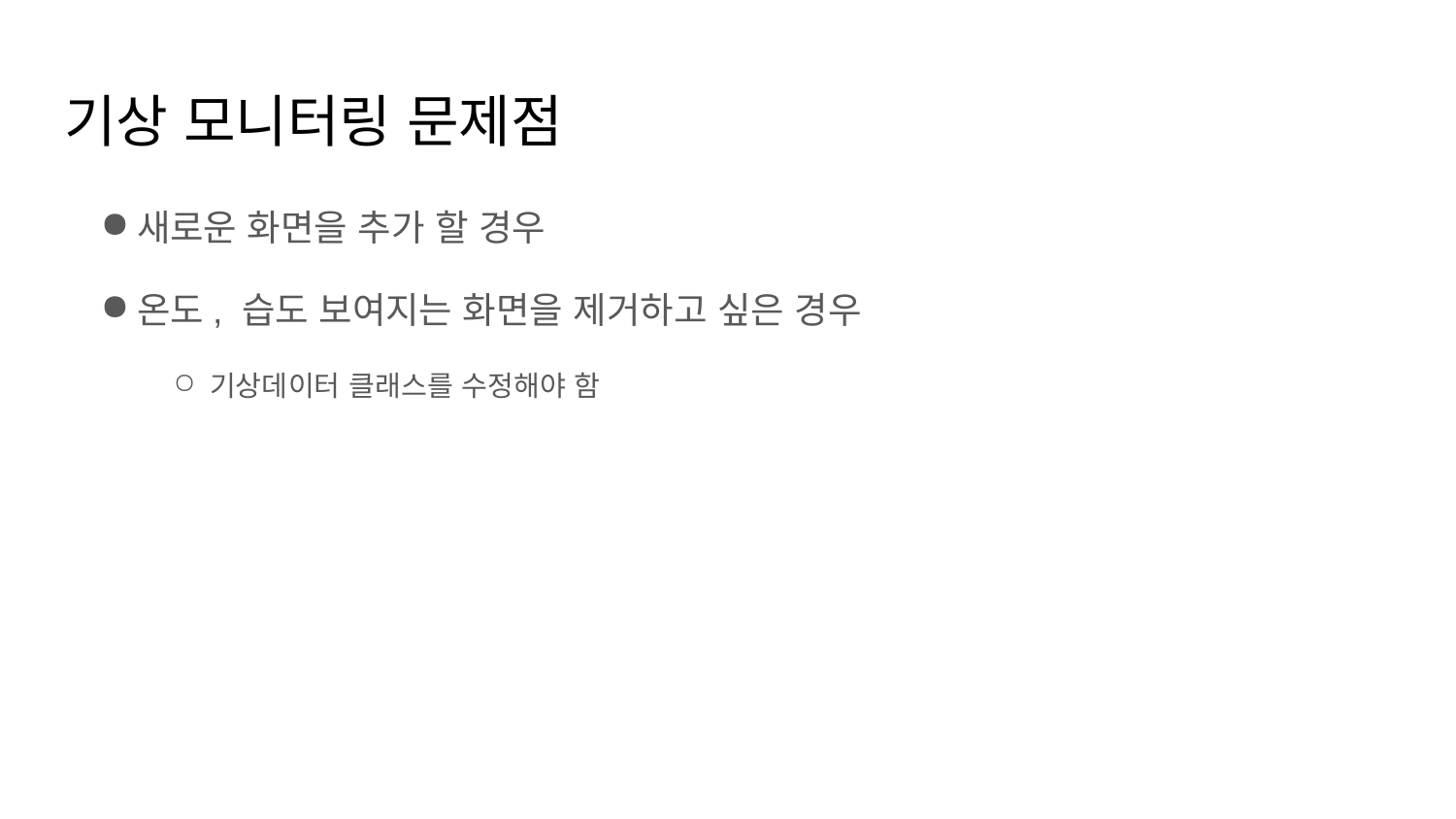

# 기상 모니터링 문제점
새로운 화면을 추가 할 경우
온도, 습도 보여지는 화면을 제거하고 싶은 경우
기상데이터 클래스를 수정해야 함